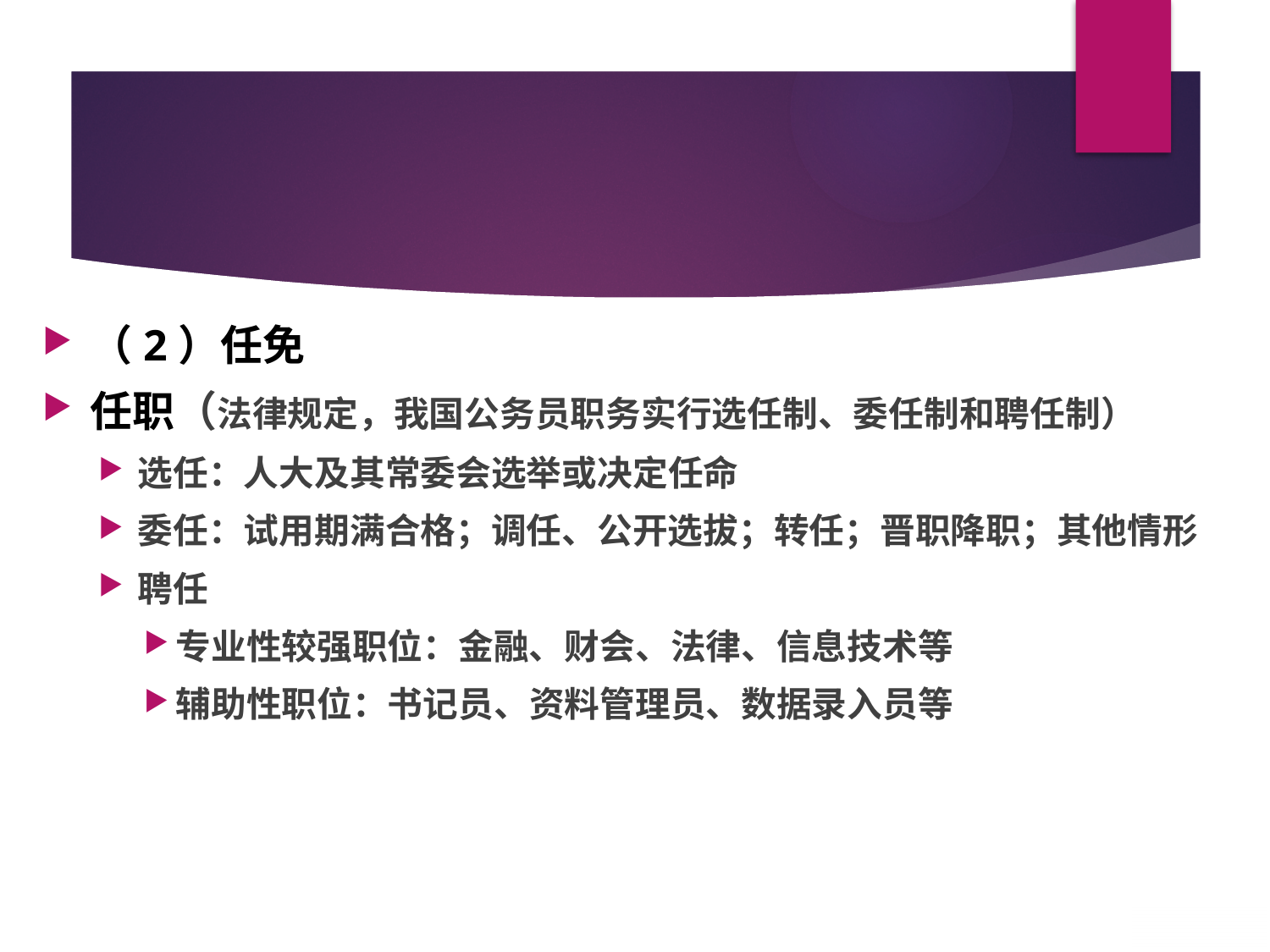

#
（2）任免
任职（法律规定，我国公务员职务实行选任制、委任制和聘任制）
选任：人大及其常委会选举或决定任命
委任：试用期满合格；调任、公开选拔；转任；晋职降职；其他情形
聘任
专业性较强职位：金融、财会、法律、信息技术等
辅助性职位：书记员、资料管理员、数据录入员等